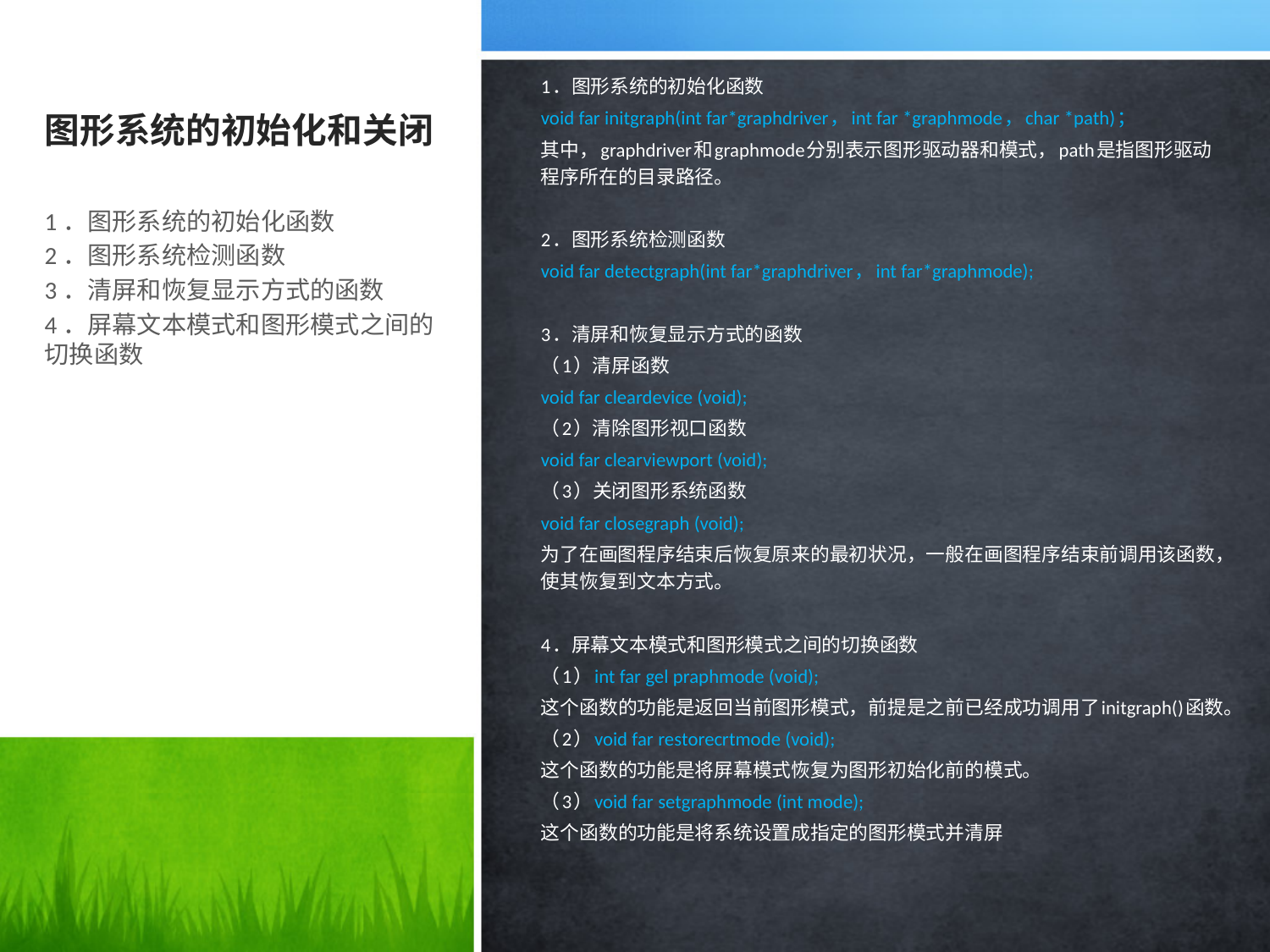

1．图形系统的初始化函数
void far initgraph(int far*graphdriver，int far *graphmode，char *path)；
其中，graphdriver和graphmode分别表示图形驱动器和模式，path是指图形驱动程序所在的目录路径。

2．图形系统检测函数
void far detectgraph(int far*graphdriver，int far*graphmode);

3．清屏和恢复显示方式的函数
（1）清屏函数
void far cleardevice (void);
（2）清除图形视口函数
void far clearviewport (void);
（3）关闭图形系统函数
void far closegraph (void);
为了在画图程序结束后恢复原来的最初状况，一般在画图程序结束前调用该函数，使其恢复到文本方式。

4．屏幕文本模式和图形模式之间的切换函数
（1）int far gel praphmode (void);
这个函数的功能是返回当前图形模式，前提是之前已经成功调用了initgraph()函数。
（2）void far restorecrtmode (void);
这个函数的功能是将屏幕模式恢复为图形初始化前的模式。
（3）void far setgraphmode (int mode);
这个函数的功能是将系统设置成指定的图形模式并清屏

# 图形系统的初始化和关闭
1．图形系统的初始化函数
2．图形系统检测函数
3．清屏和恢复显示方式的函数
4．屏幕文本模式和图形模式之间的切换函数